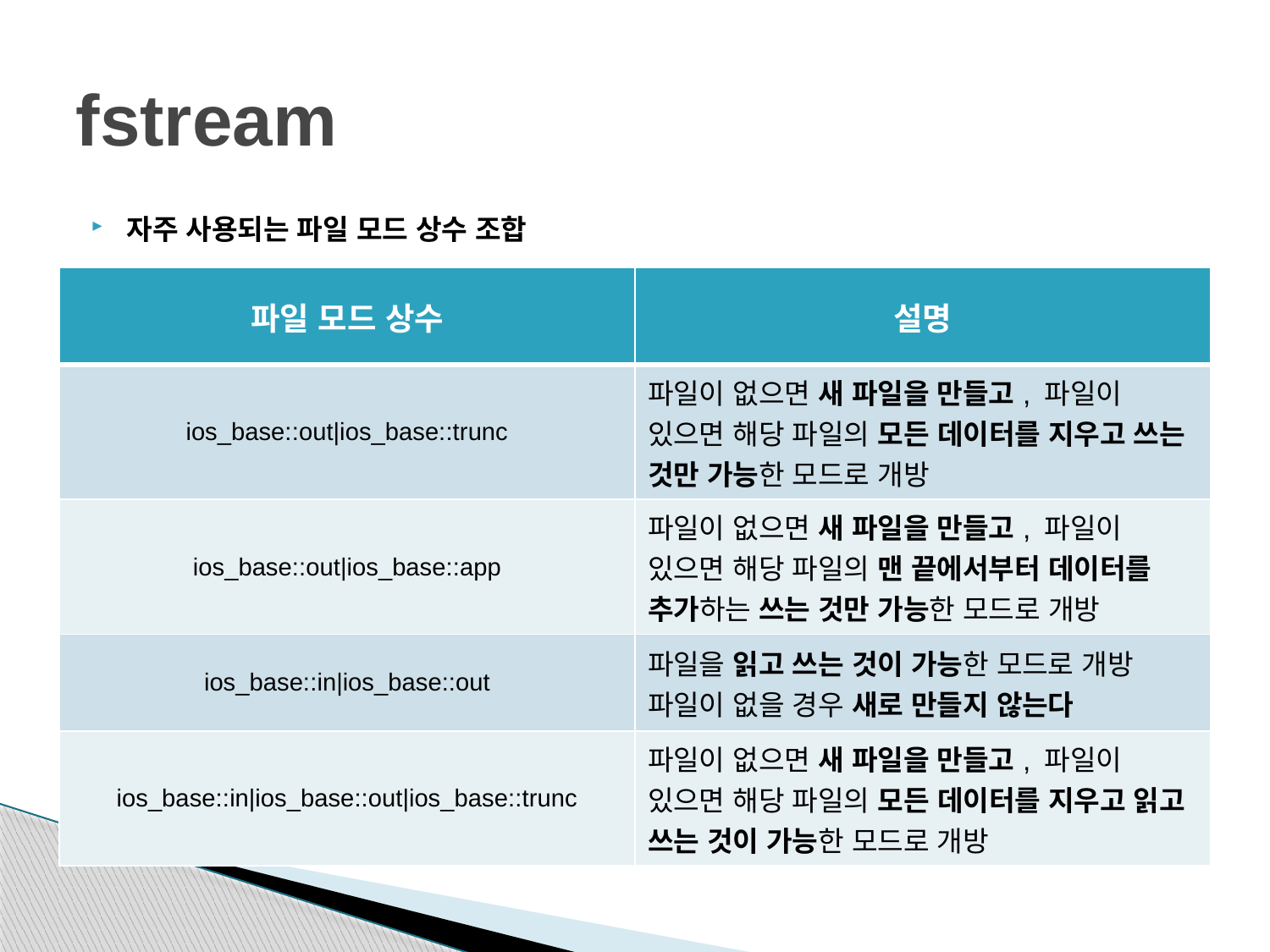

# fstream
자주 사용되는 파일 모드 상수 조합

| 파일 모드 상수 | 설명 |
| --- | --- |
| ios\_base::out|ios\_base::trunc | 파일이 없으면 새 파일을 만들고, 파일이 있으면 해당 파일의 모든 데이터를 지우고 쓰는 것만 가능한 모드로 개방 |
| ios\_base::out|ios\_base::app | 파일이 없으면 새 파일을 만들고, 파일이 있으면 해당 파일의 맨 끝에서부터 데이터를 추가하는 쓰는 것만 가능한 모드로 개방 |
| ios\_base::in|ios\_base::out | 파일을 읽고 쓰는 것이 가능한 모드로 개방 파일이 없을 경우 새로 만들지 않는다 |
| ios\_base::in|ios\_base::out|ios\_base::trunc | 파일이 없으면 새 파일을 만들고, 파일이 있으면 해당 파일의 모든 데이터를 지우고 읽고 쓰는 것이 가능한 모드로 개방 |